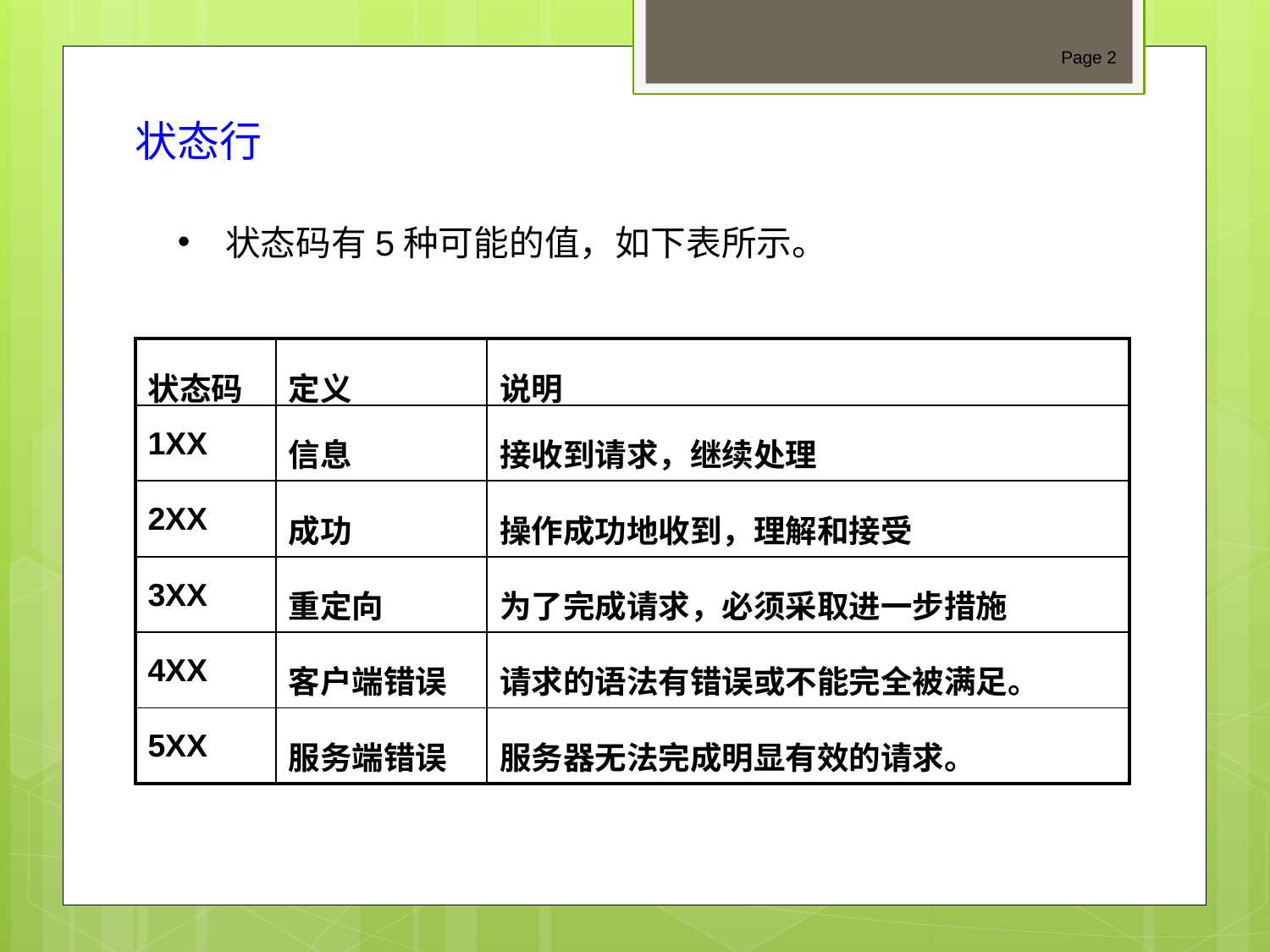

Page 2
状态行
状态码有5种可能的值，如下表所示。
| 状态码 | 定义 | 说明 |
| --- | --- | --- |
| 1XX | 信息 | 接收到请求，继续处理 |
| 2XX | 成功 | 操作成功地收到，理解和接受 |
| 3XX | 重定向 | 为了完成请求，必须采取进一步措施 |
| 4XX | 客户端错误 | 请求的语法有错误或不能完全被满足。 |
| 5XX | 服务端错误 | 服务器无法完成明显有效的请求。 |